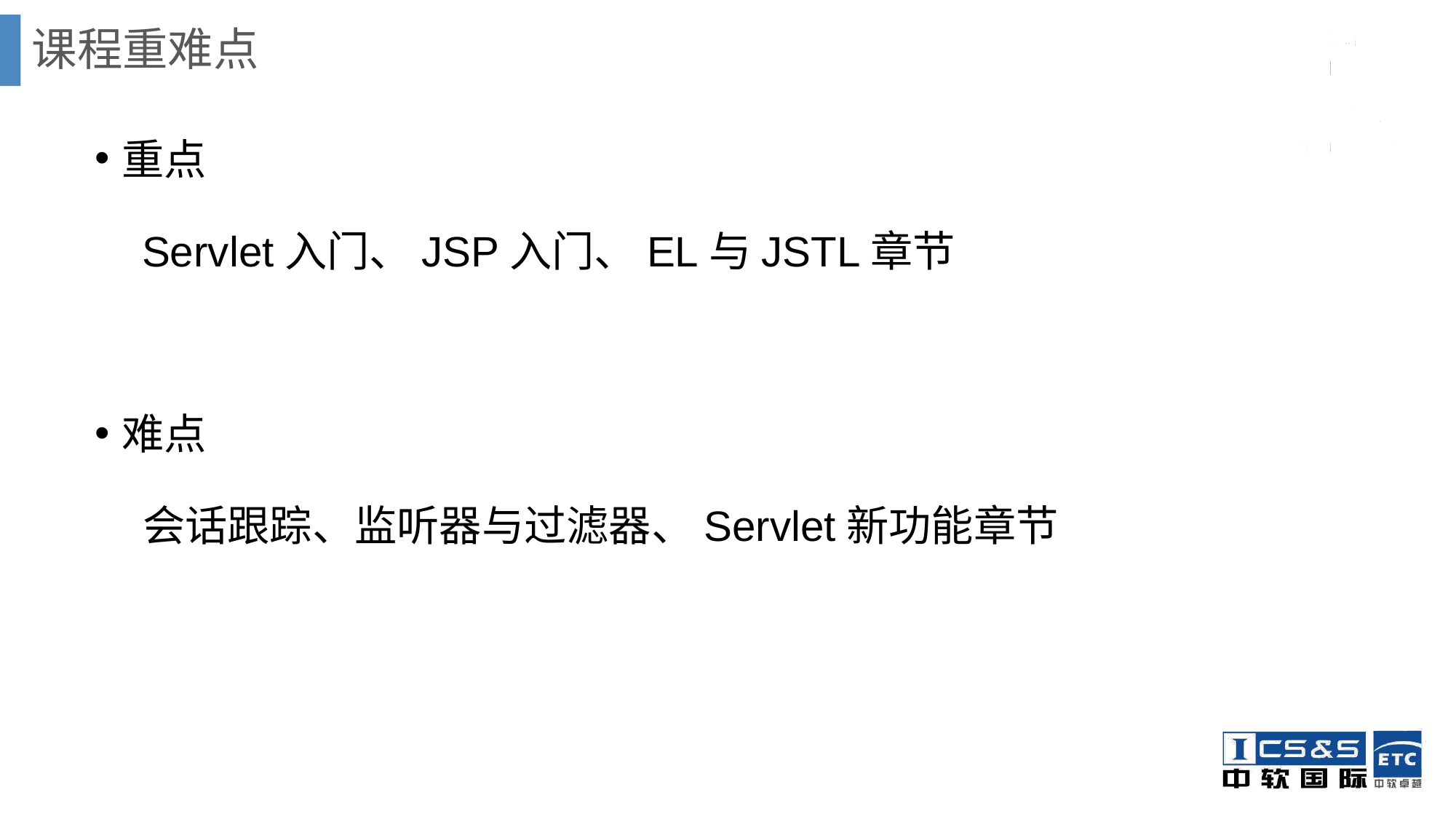

# 课程重难点
重点
    Servlet入门、JSP入门、EL与JSTL章节

难点
    会话跟踪、监听器与过滤器、Servlet新功能章节